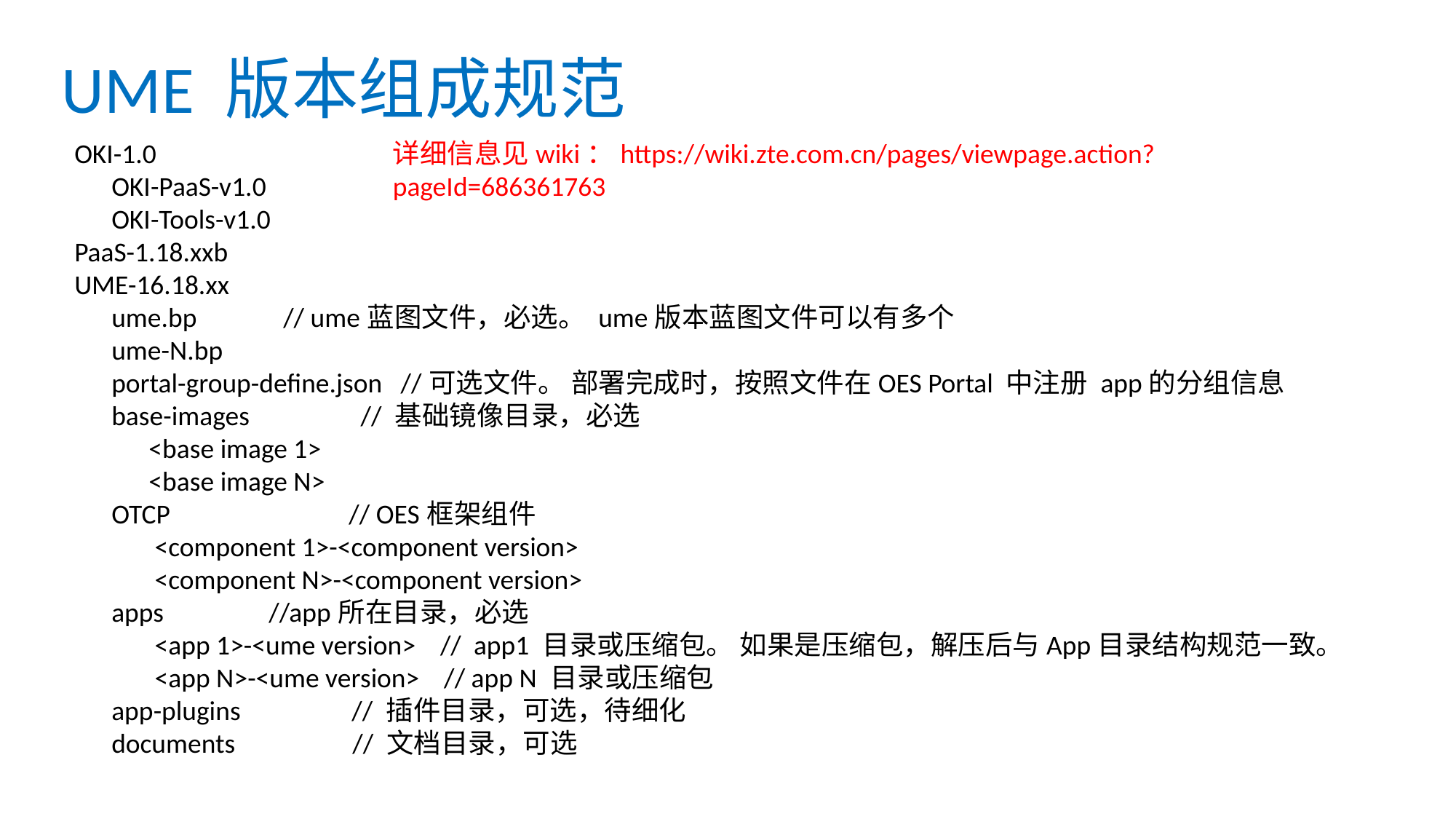

# UME 版本组成规范
详细信息见wiki：https://wiki.zte.com.cn/pages/viewpage.action?pageId=686361763
OKI-1.0
      OKI-PaaS-v1.0
      OKI-Tools-v1.0
PaaS-1.18.xxb
UME-16.18.xx
      ume.bp              // ume蓝图文件，必选。 ume版本蓝图文件可以有多个
      ume-N.bp
      portal-group-define.json   //可选文件。 部署完成时，按照文件在OES Portal 中注册 app的分组信息
      base-images                  // 基础镜像目录，必选
            <base image 1>
            <base image N>
      OTCP                             // OES框架组件
             <component 1>-<component version>
             <component N>-<component version>
      apps                 //app所在目录，必选
             <app 1>-<ume version>    //  app1 目录或压缩包。 如果是压缩包，解压后与App目录结构规范一致。
             <app N>-<ume version>    // app N 目录或压缩包
      app-plugins                  // 插件目录，可选，待细化
      documents                   // 文档目录，可选